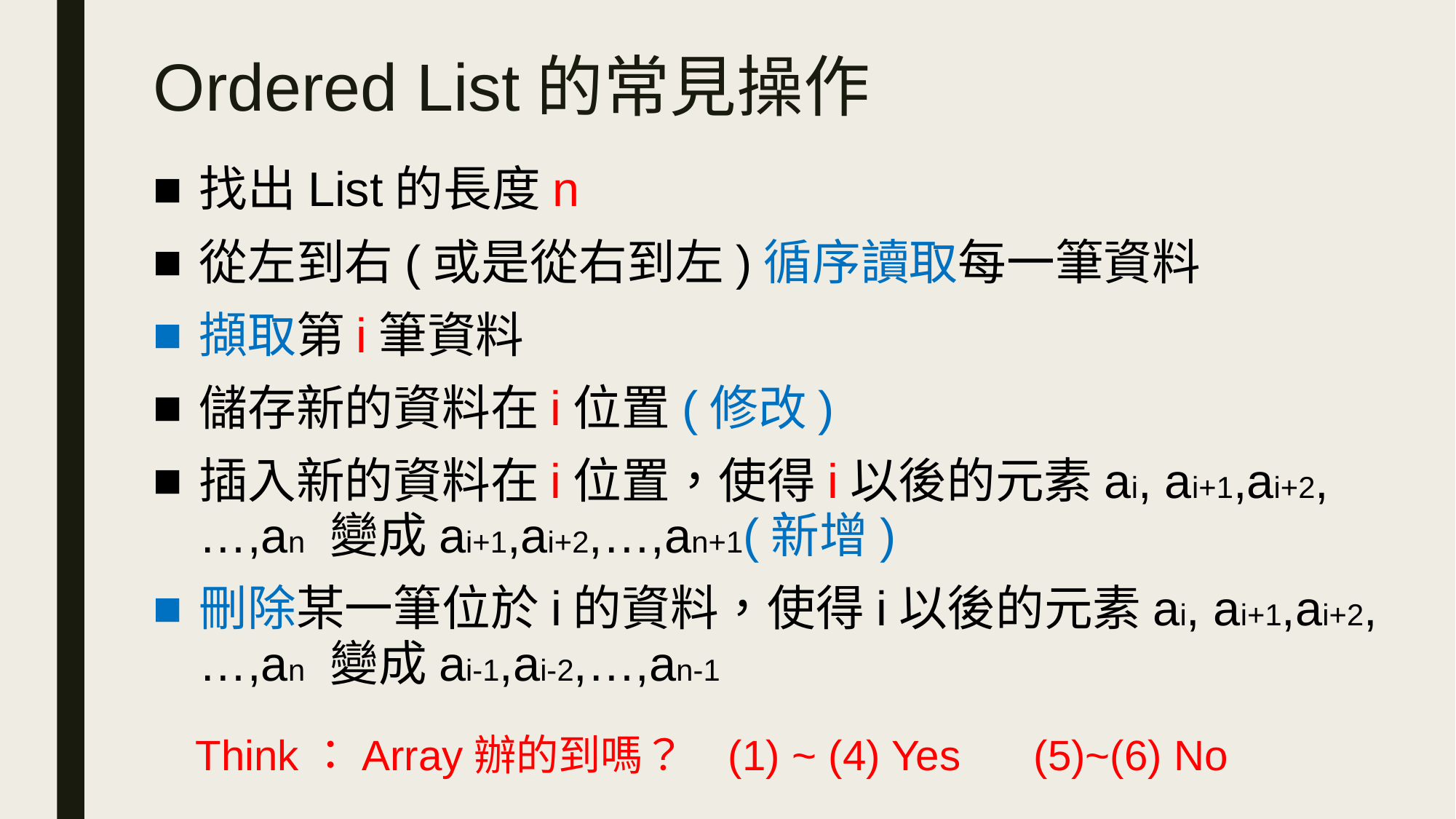

# Ordered List的常見操作
找出List的長度n
從左到右(或是從右到左)循序讀取每一筆資料
擷取第i筆資料
儲存新的資料在i位置(修改)
插入新的資料在i位置，使得i以後的元素ai, ai+1,ai+2,…,an 變成ai+1,ai+2,…,an+1(新增)
刪除某一筆位於i的資料，使得i以後的元素ai, ai+1,ai+2,…,an 變成ai-1,ai-2,…,an-1
Think：Array辦的到嗎？
(1) ~ (4) Yes
(5)~(6) No